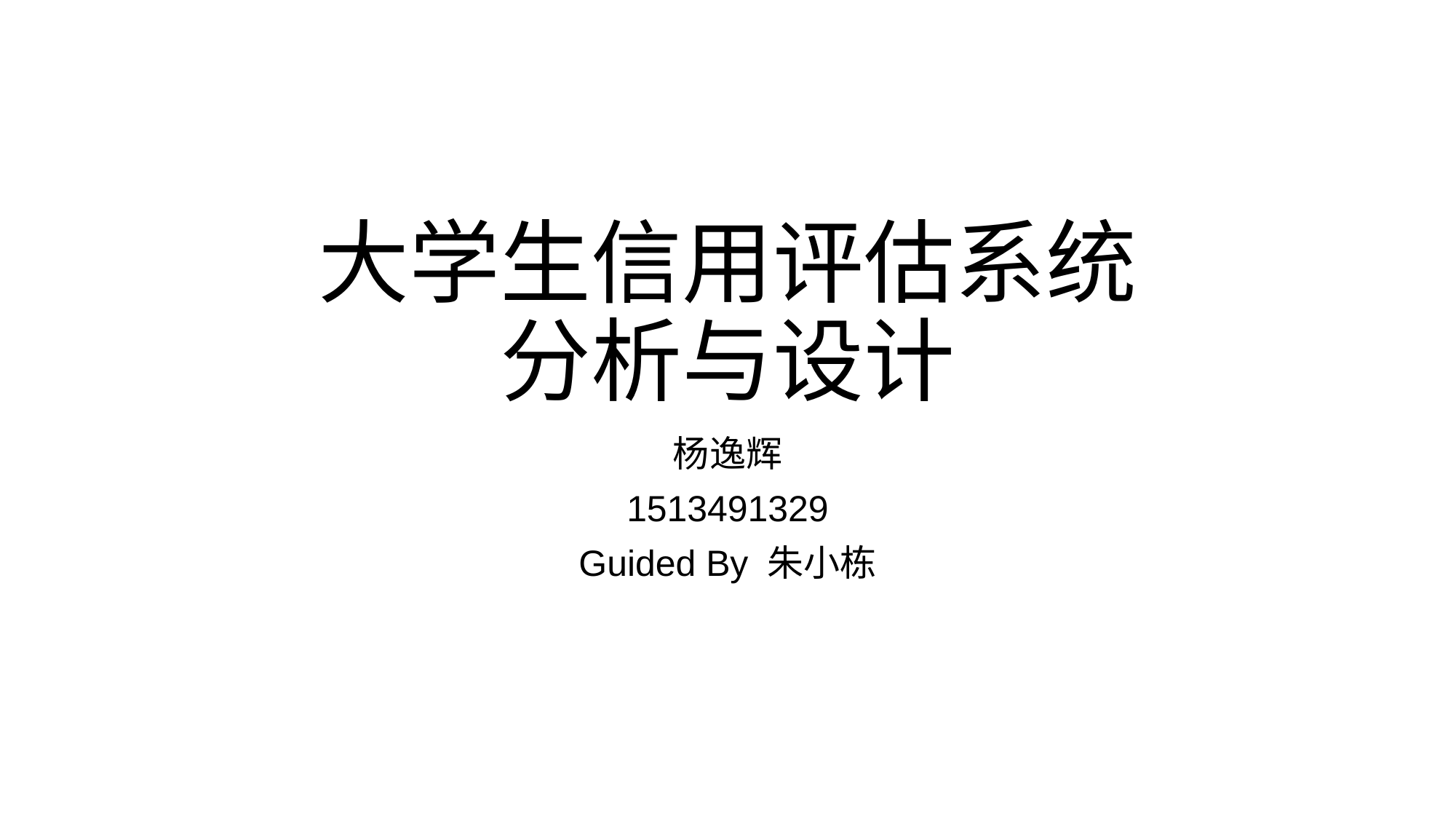

# 大学生信用评估系统 分析与设计
杨逸辉
1513491329
Guided By 朱小栋